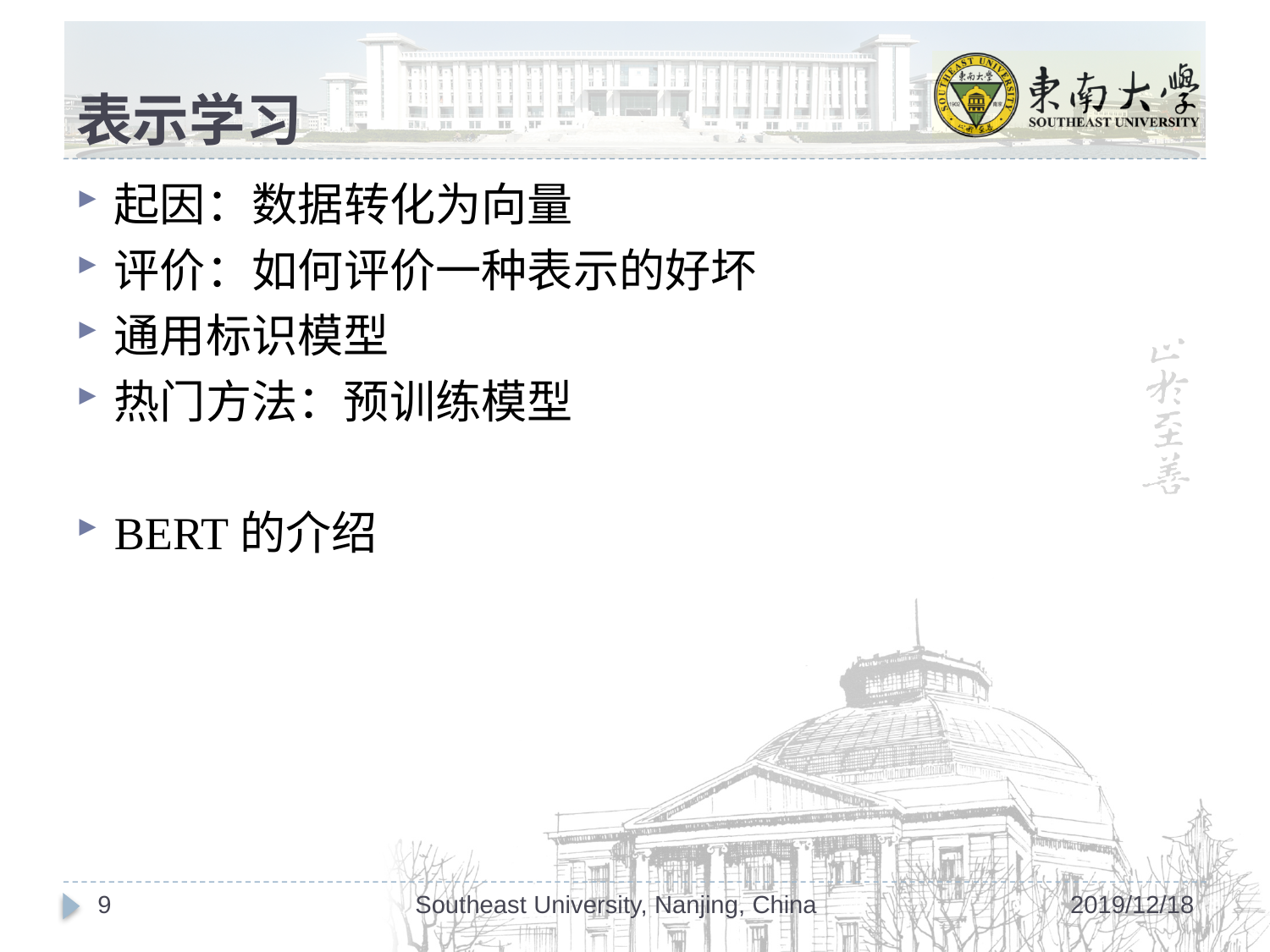

# 表示学习
起因：数据转化为向量
评价：如何评价一种表示的好坏
通用标识模型
热门方法：预训练模型

BERT的介绍
9
Southeast University, Nanjing, China
2019/12/18